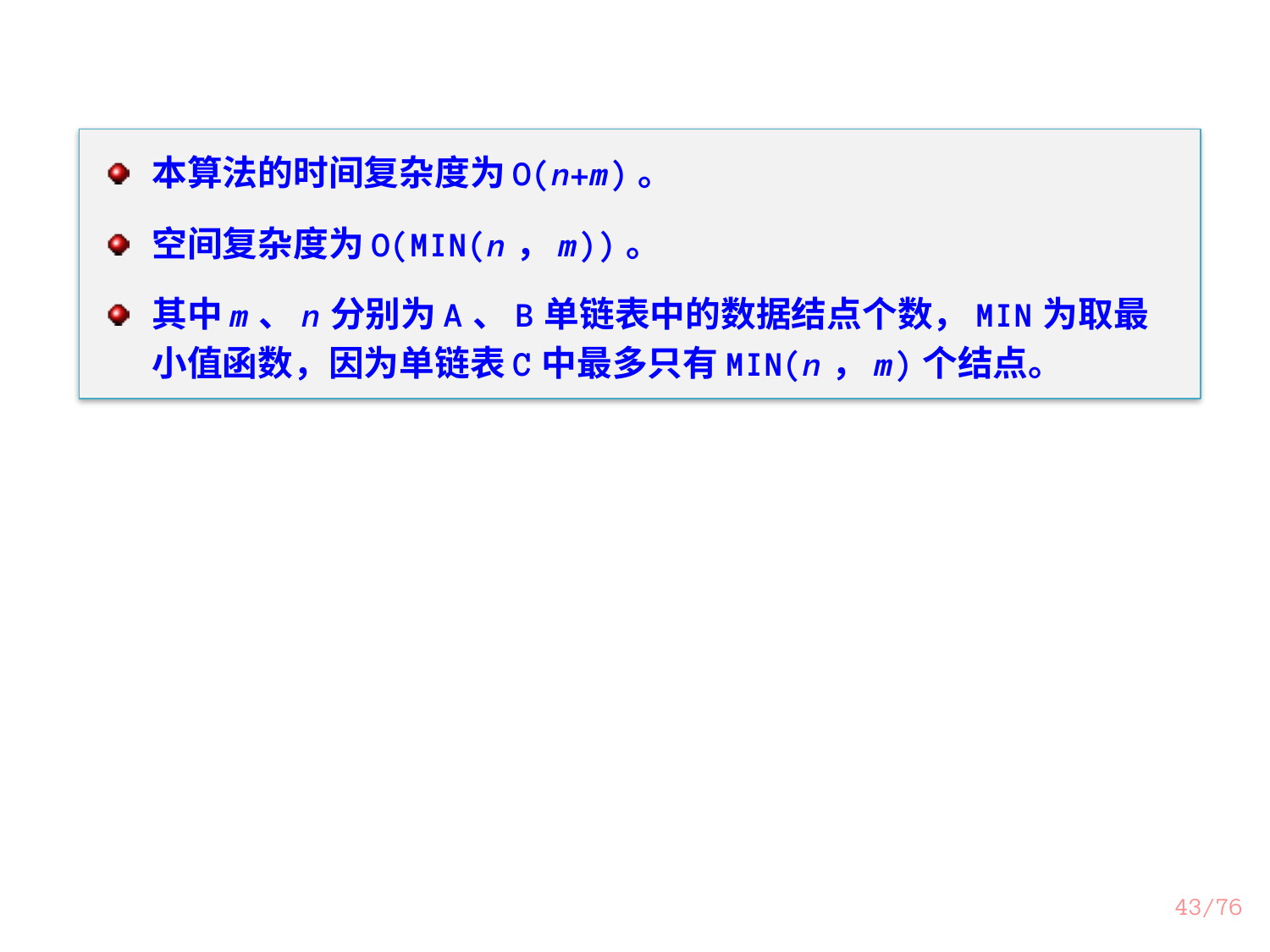

本算法的时间复杂度为O(n+m)。
空间复杂度为O(MIN(n，m))。
其中m、n分别为A、B单链表中的数据结点个数，MIN为取最小值函数，因为单链表C中最多只有MIN(n，m)个结点。
43/76